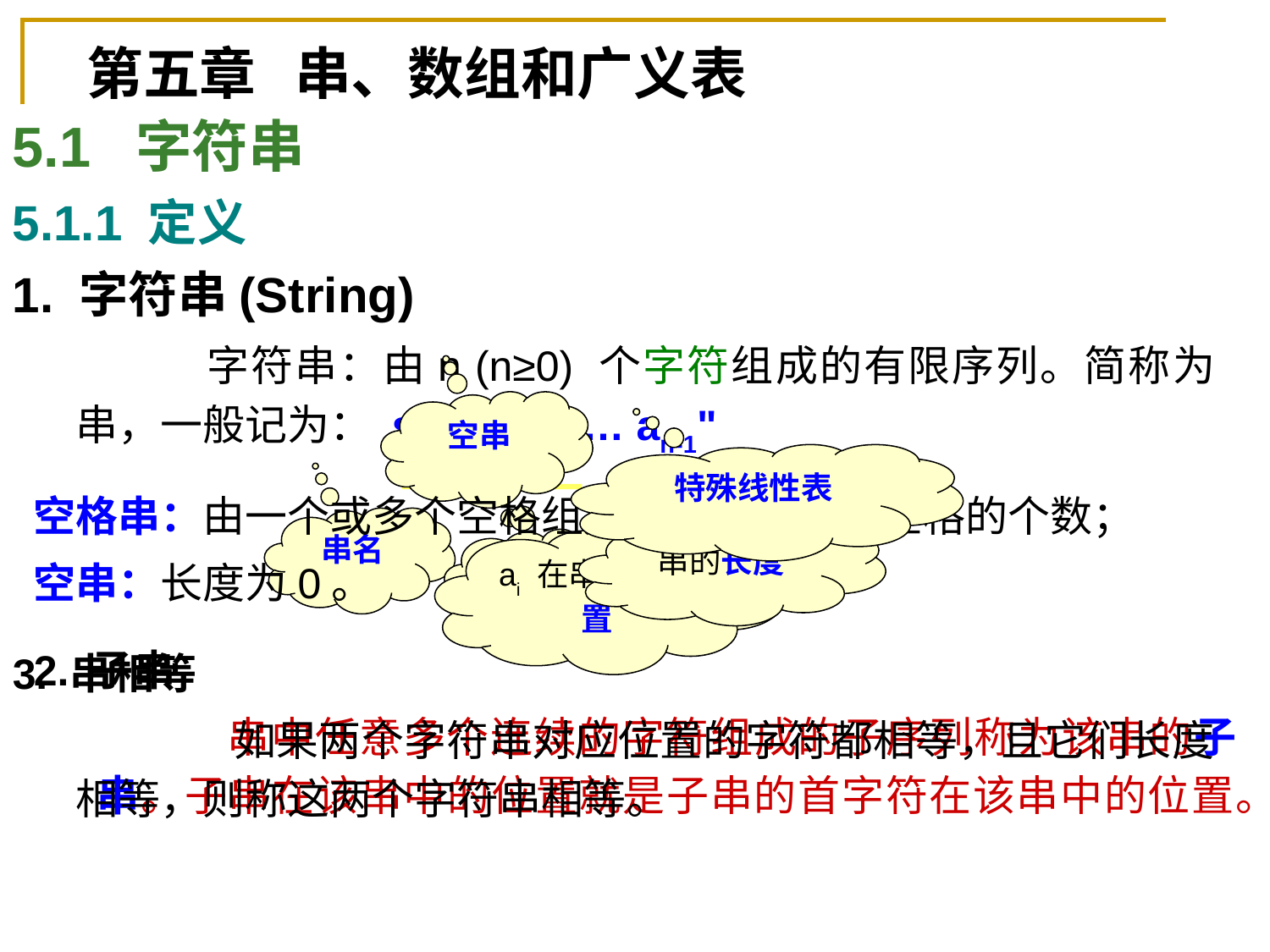

# 第五章   串、数组和广义表
5.1  字符串
5.1.1 定义
1. 字符串(String)
		字符串：由n (n≥0) 个字符组成的有限序列。简称为串，一般记为： s = "a0 a1 … an-1"
空串
特殊线性表
空格串：由一个或多个空格组成的串，长度是空格的个数；
空串：长度为0。

串值
串名
串的长度
ai 在串中的位置
2. 子串
		串中任意多个连续的字符组成的子序列称为该串的子串。子串在该串中的位置就是子串的首字符在该串中的位置。
3. 串相等
		  如果两个字符串对应位置的字符都相等，且它们长度相等，则称这两个字符串相等。